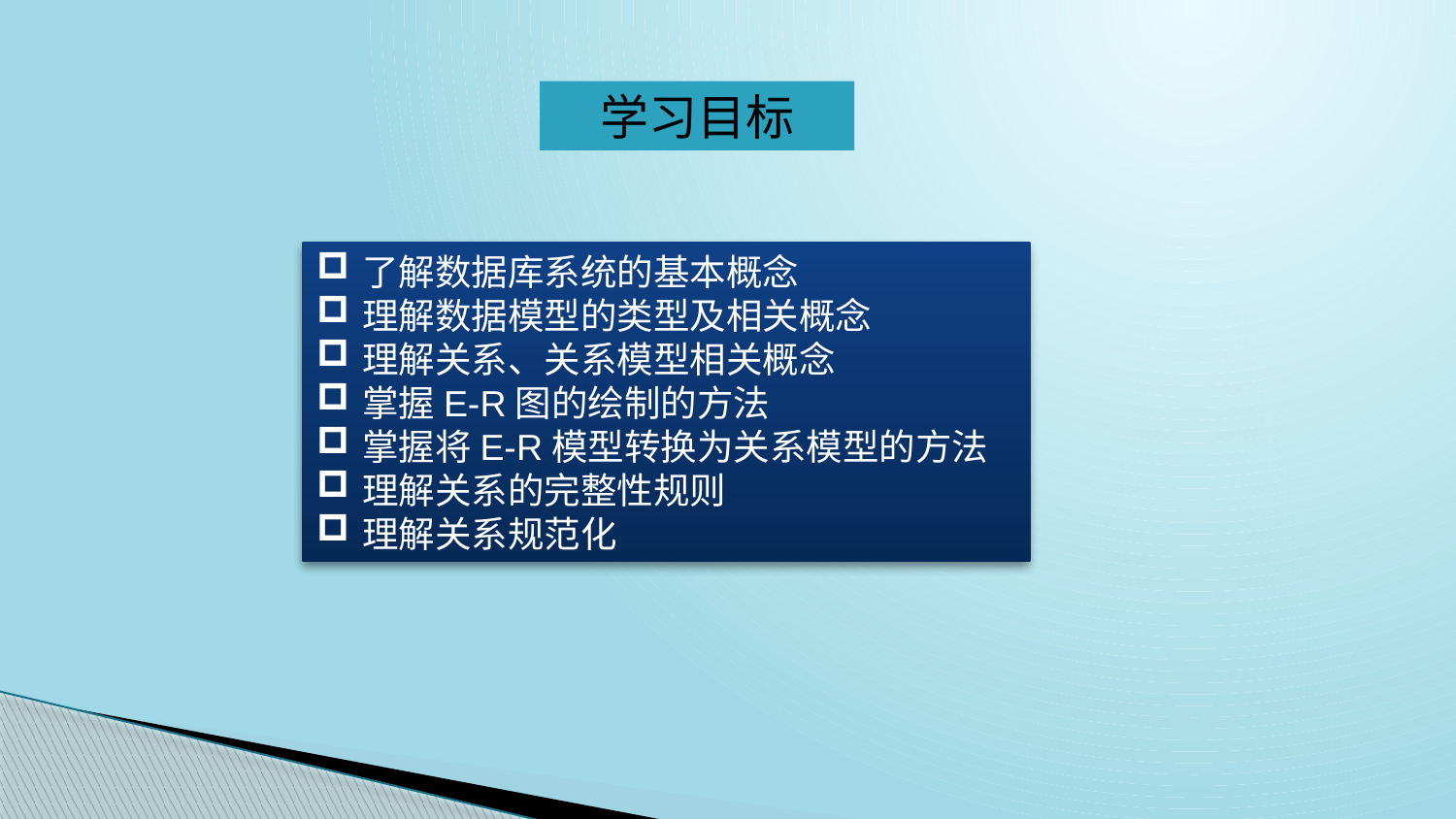

学习目标
了解数据库系统的基本概念
理解数据模型的类型及相关概念
理解关系、关系模型相关概念
掌握E-R图的绘制的方法
掌握将E-R模型转换为关系模型的方法
理解关系的完整性规则
理解关系规范化
2